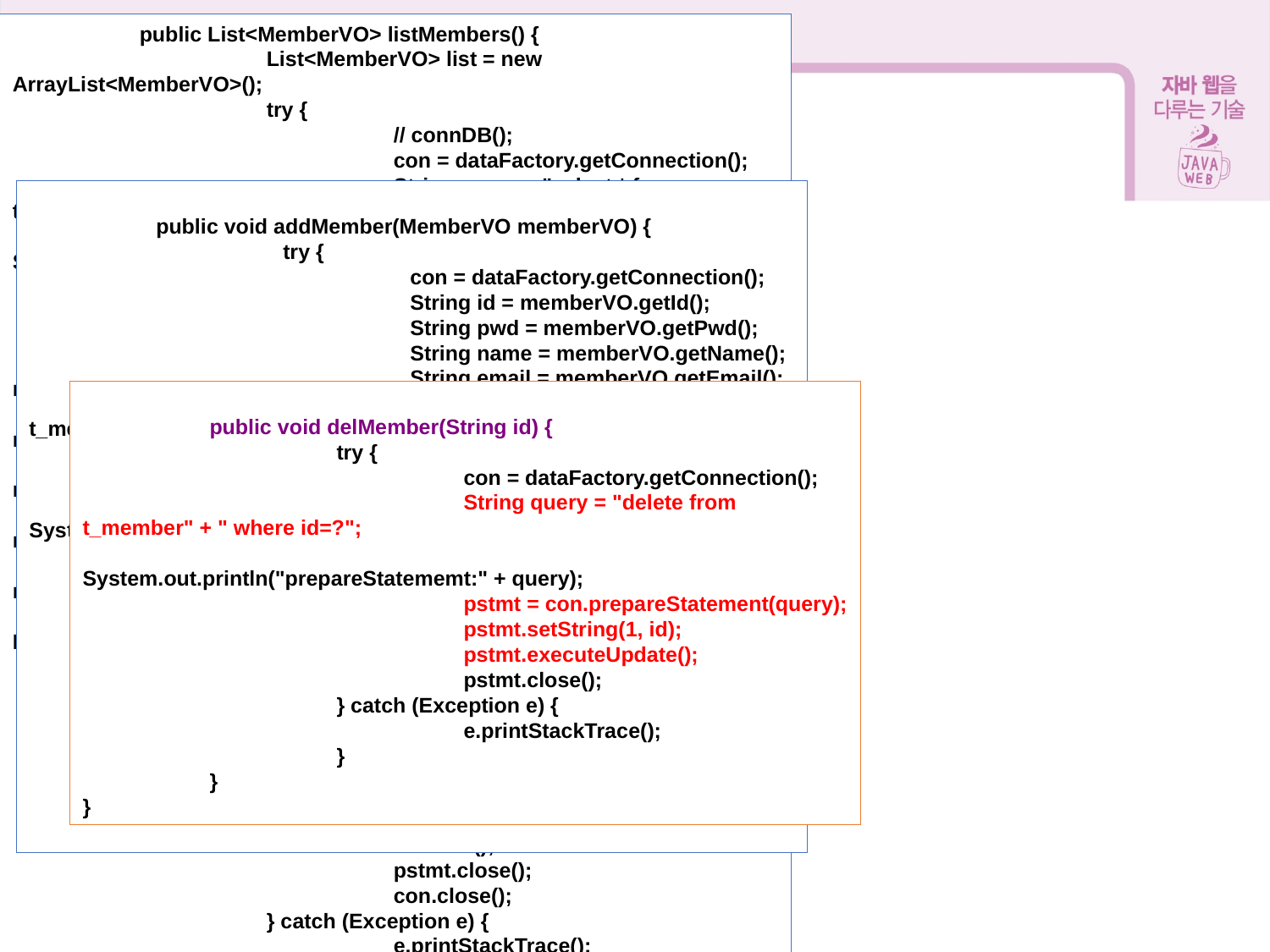

7장 서블릿 비즈니스 로직 처리
	public List<MemberVO> listMembers() {
		List<MemberVO> list = new ArrayList<MemberVO>();
		try {
			// connDB();
			con = dataFactory.getConnection();
			String query = "select * from t_member ";
			System.out.println("prepareStatememt: " + query);
			pstmt = con.prepareStatement(query);
			ResultSet rs = pstmt.executeQuery();
			while (rs.next()) {
				String id = rs.getString("id");
				String pwd = rs.getString("pwd");
				String name = rs.getString("name");
				String email = rs.getString("email");
				Date joinDate = rs.getDate("joinDate");
				MemberVO vo = new MemberVO();
				vo.setId(id);
				vo.setPwd(pwd);
				vo.setName(name);
				vo.setEmail(email);
				vo.setJoinDate(joinDate);
				list.add(vo);
			}
			rs.close();
			pstmt.close();
			con.close();
		} catch (Exception e) {
			e.printStackTrace();
		}
		return list;
	}

	public void addMember(MemberVO memberVO) {
		try {
			con = dataFactory.getConnection();
			String id = memberVO.getId();
			String pwd = memberVO.getPwd();
			String name = memberVO.getName();
			String email = memberVO.getEmail();
			String query = "insert into t_member";
			query += " (id,pwd,name,email)";
			query += " values(?,?,?,?)";
			System.out.println("prepareStatememt: " + query);
			pstmt = con.prepareStatement(query);
			pstmt.setString(1, id);
			pstmt.setString(2, pwd);
			pstmt.setString(3, name);
			pstmt.setString(4, email);
			pstmt.executeUpdate();
			pstmt.close();
		} catch (Exception e) {
			e.printStackTrace();
		}
	}

	public void delMember(String id) {
		try {
			con = dataFactory.getConnection();
			String query = "delete from t_member" + " where id=?";
			System.out.println("prepareStatememt:" + query);
			pstmt = con.prepareStatement(query);
			pstmt.setString(1, id);
			pstmt.executeUpdate();
			pstmt.close();
		} catch (Exception e) {
			e.printStackTrace();
		}
	}
}